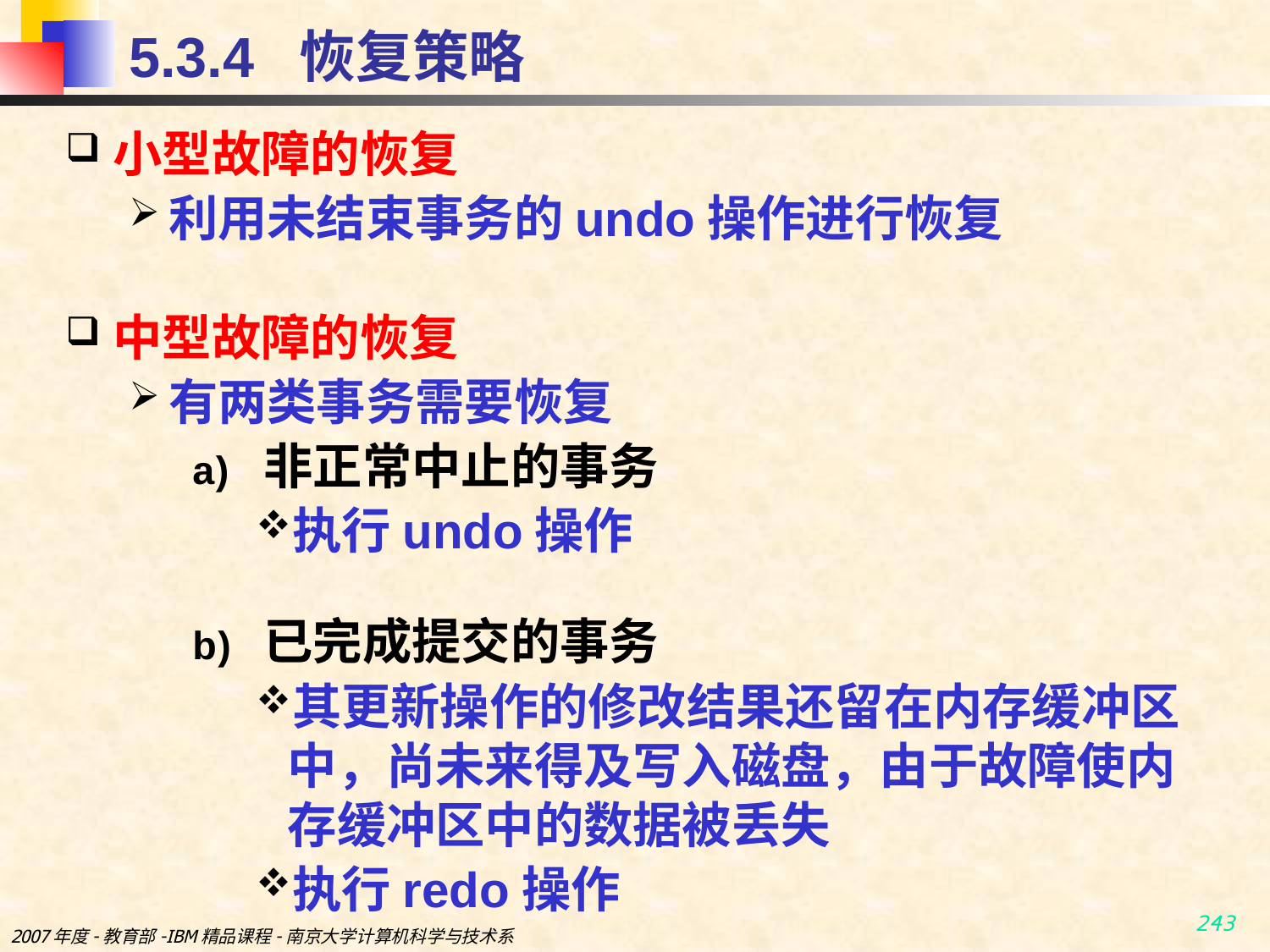

# 5.3.4  恢复策略
小型故障的恢复
利用未结束事务的undo操作进行恢复

中型故障的恢复
有两类事务需要恢复
非正常中止的事务
执行undo操作

已完成提交的事务
其更新操作的修改结果还留在内存缓冲区中，尚未来得及写入磁盘，由于故障使内存缓冲区中的数据被丢失
执行redo操作
243